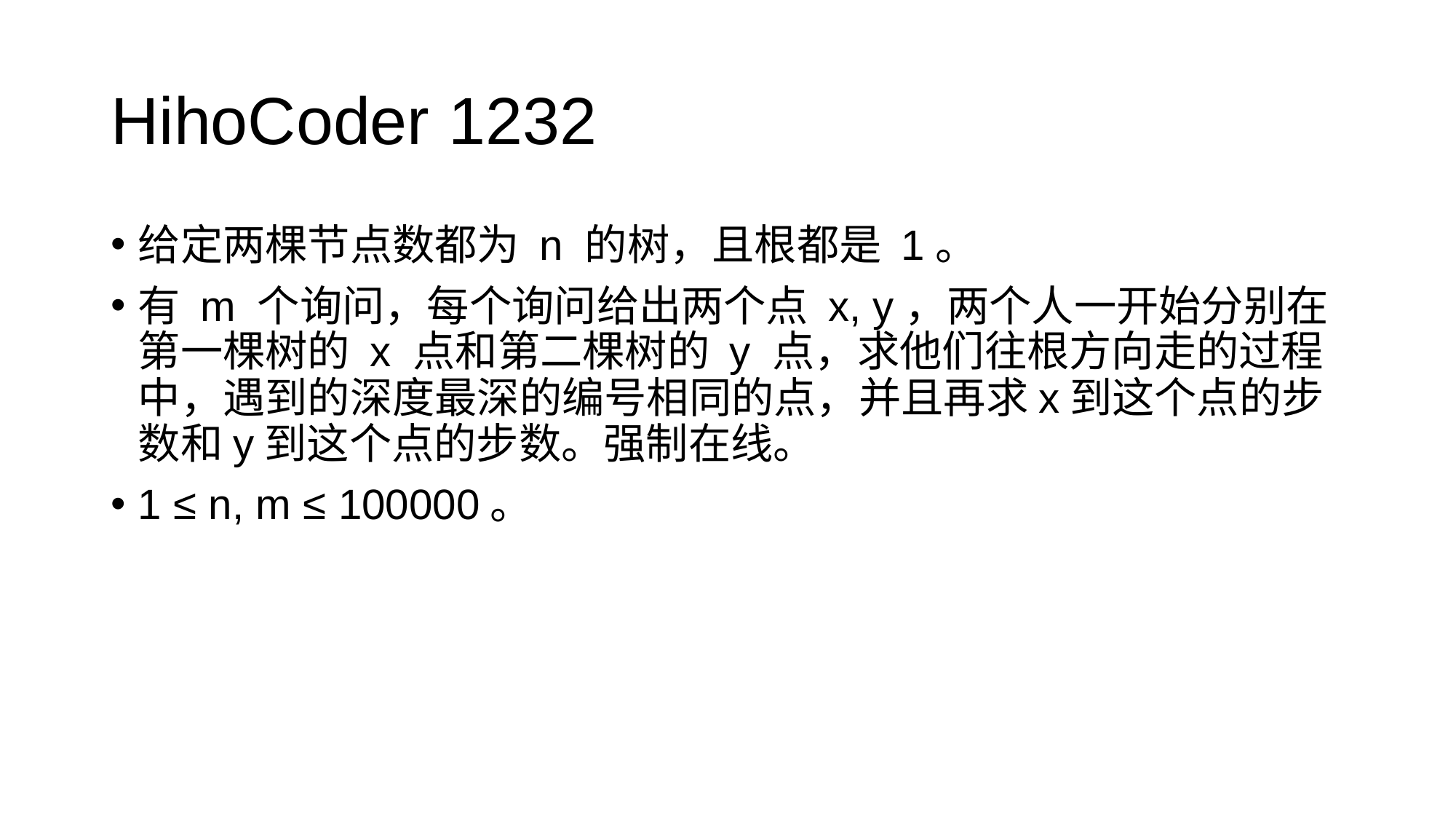

# HihoCoder 1232
给定两棵节点数都为 n 的树，且根都是 1。
有 m 个询问，每个询问给出两个点 x, y，两个人一开始分别在第一棵树的 x 点和第二棵树的 y 点，求他们往根方向走的过程中，遇到的深度最深的编号相同的点，并且再求x到这个点的步数和y到这个点的步数。强制在线。
1 ≤ n, m ≤ 100000。